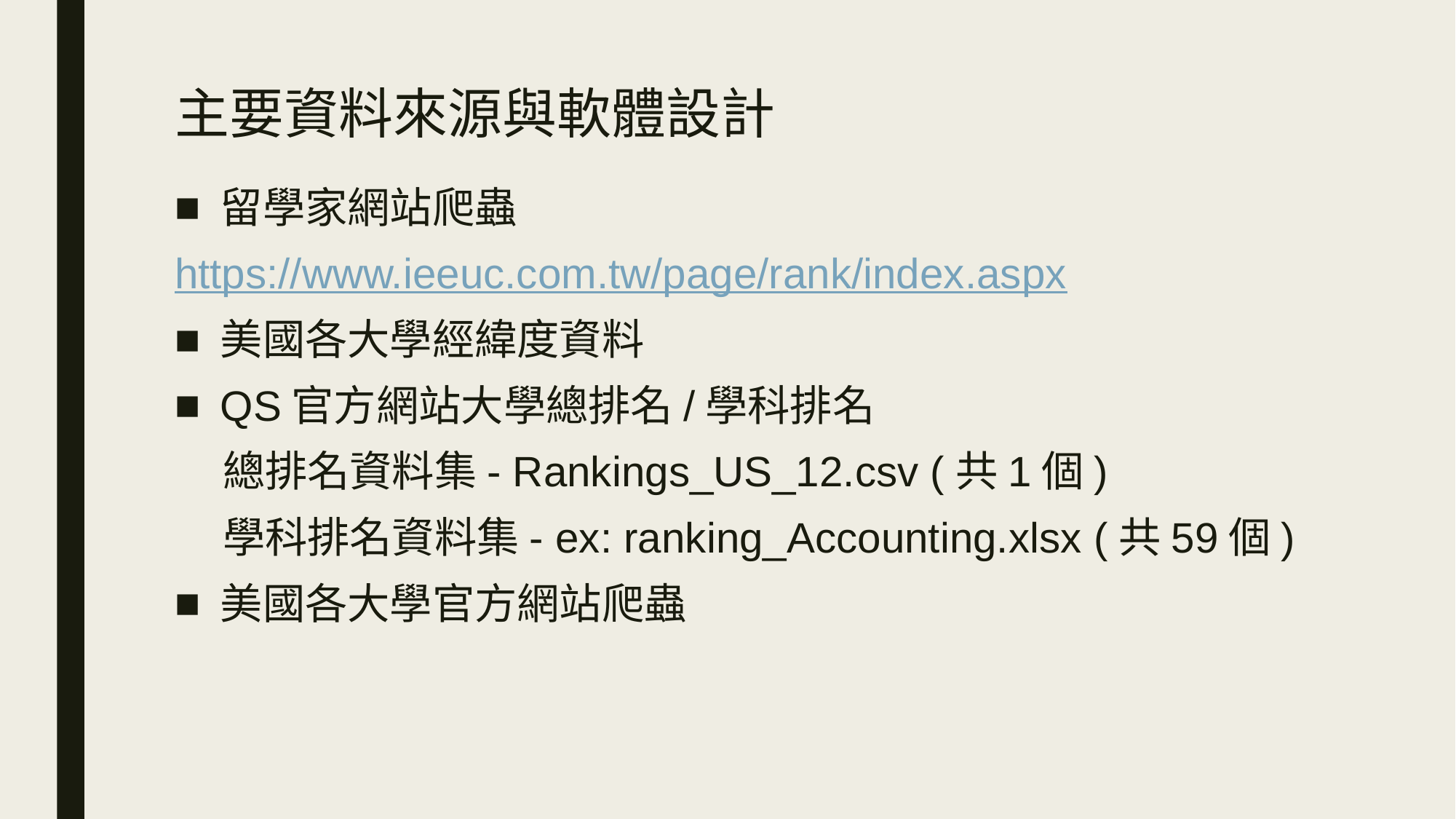

# 主要資料來源與軟體設計
留學家網站爬蟲
https://www.ieeuc.com.tw/page/rank/index.aspx
美國各大學經緯度資料
QS官方網站大學總排名/學科排名
    總排名資料集- Rankings_US_12.csv (共1個)
    學科排名資料集- ex: ranking_Accounting.xlsx (共59個)
美國各大學官方網站爬蟲